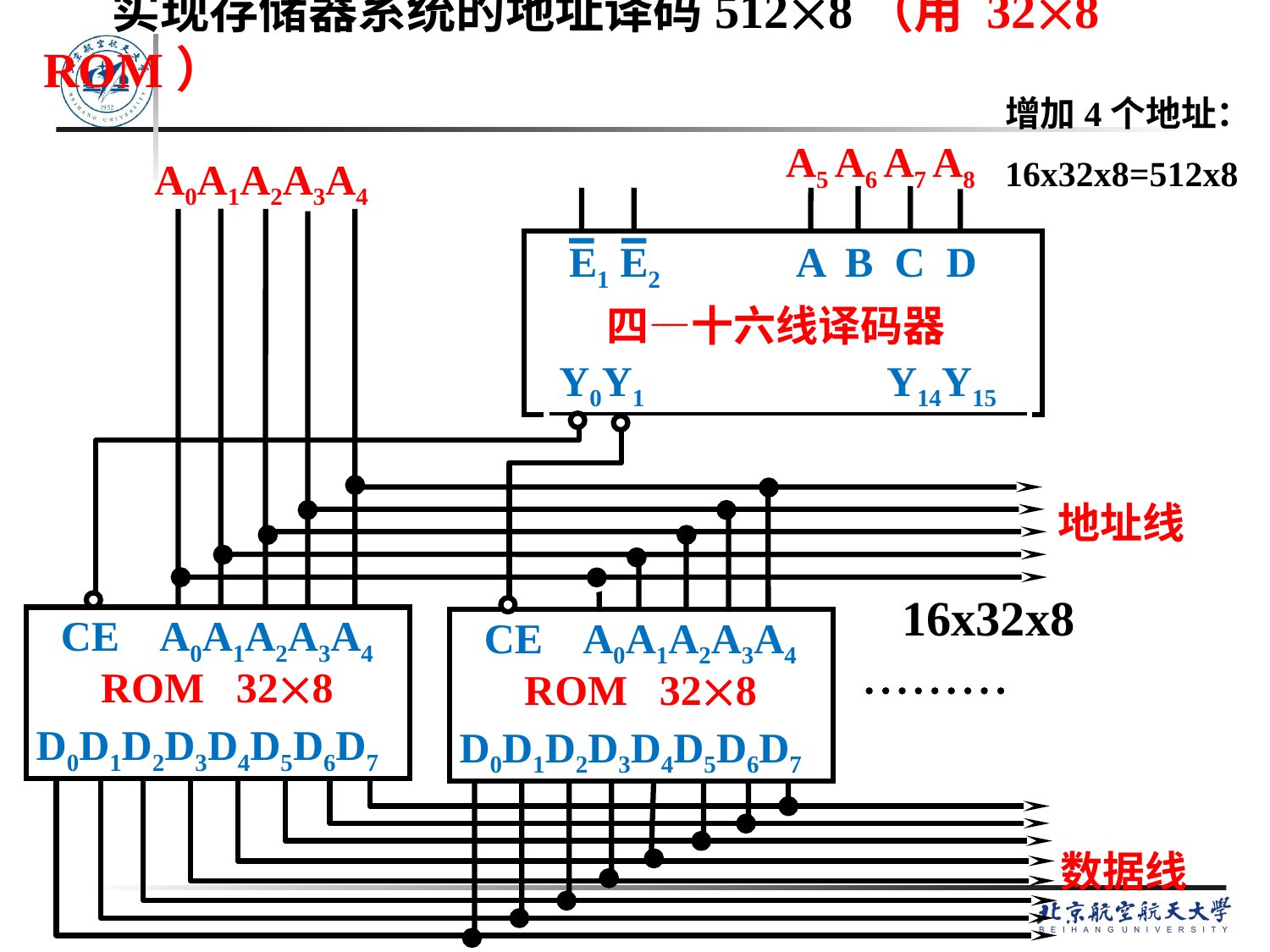

# 实现存储器系统的地址译码512×8（用 32×8 ROM）
增加4个地址：
16x32x8=512x8
A5 A6 A7 A8
 A0A1A2A3A4

E1 E2             A  B  C  D

四—十六线译码器
Y0Y1                       Y14Y15

地址线

CE    A0A1A2A3A4

ROM   32×8
D0D1D2D3D4D5D6D7
CE    A0A1A2A3A4

ROM   32×8
D0D1D2D3D4D5D6D7
………

数据线

16x32x8